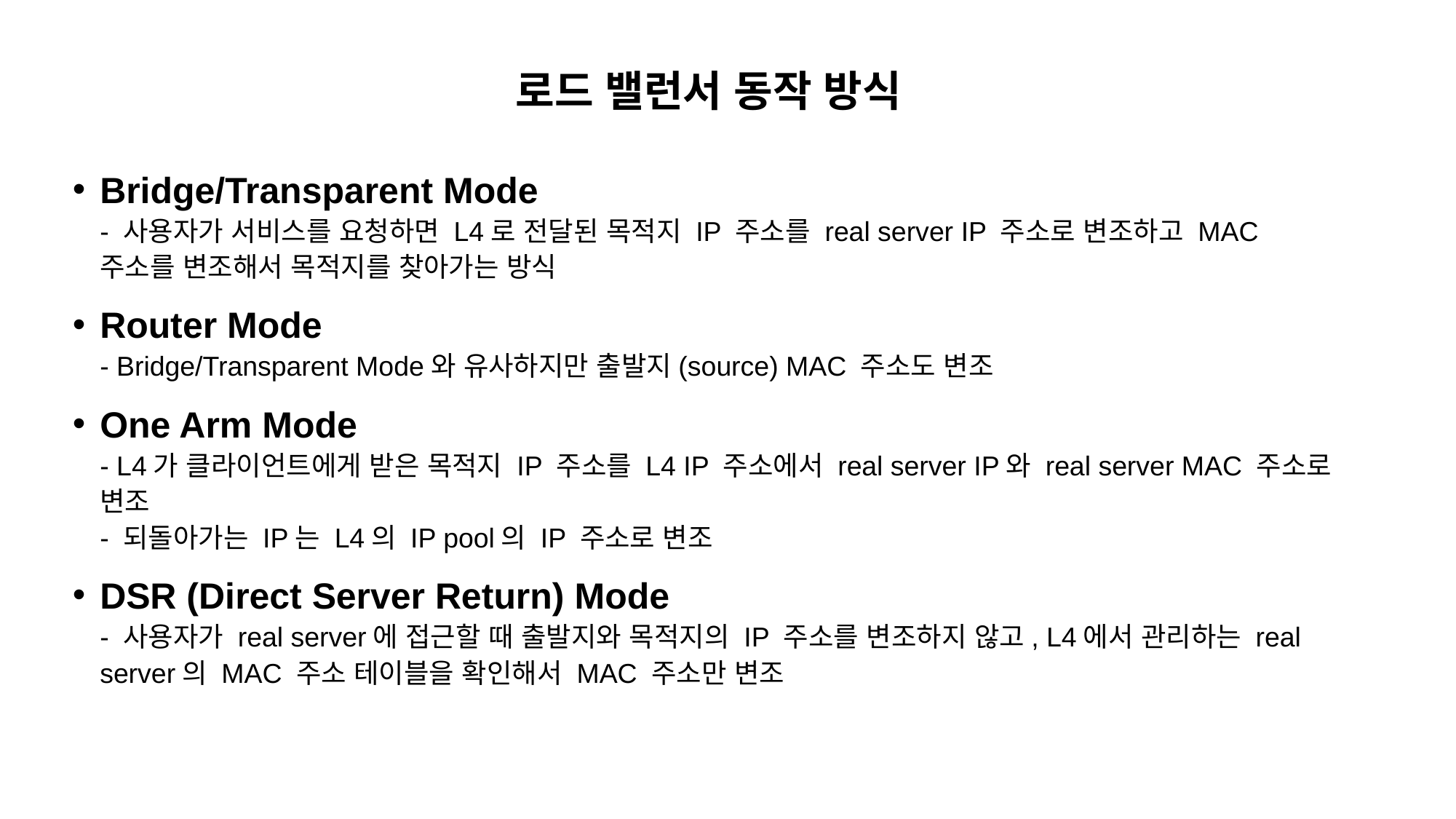

로드 밸런서 동작 방식

Bridge/Transparent Mode
- 사용자가 서비스를 요청하면 L4로 전달된 목적지 IP 주소를 real server IP 주소로 변조하고 MAC 주소를 변조해서 목적지를 찾아가는 방식
Router Mode
- Bridge/Transparent Mode와 유사하지만 출발지(source) MAC 주소도 변조
One Arm Mode
- L4가 클라이언트에게 받은 목적지 IP 주소를 L4 IP 주소에서 real server IP와 real server MAC 주소로 변조
- 되돌아가는 IP는 L4의 IP pool의 IP 주소로 변조
DSR (Direct Server Return) Mode
- 사용자가 real server에 접근할 때 출발지와 목적지의 IP 주소를 변조하지 않고, L4에서 관리하는 real server의 MAC 주소 테이블을 확인해서 MAC 주소만 변조